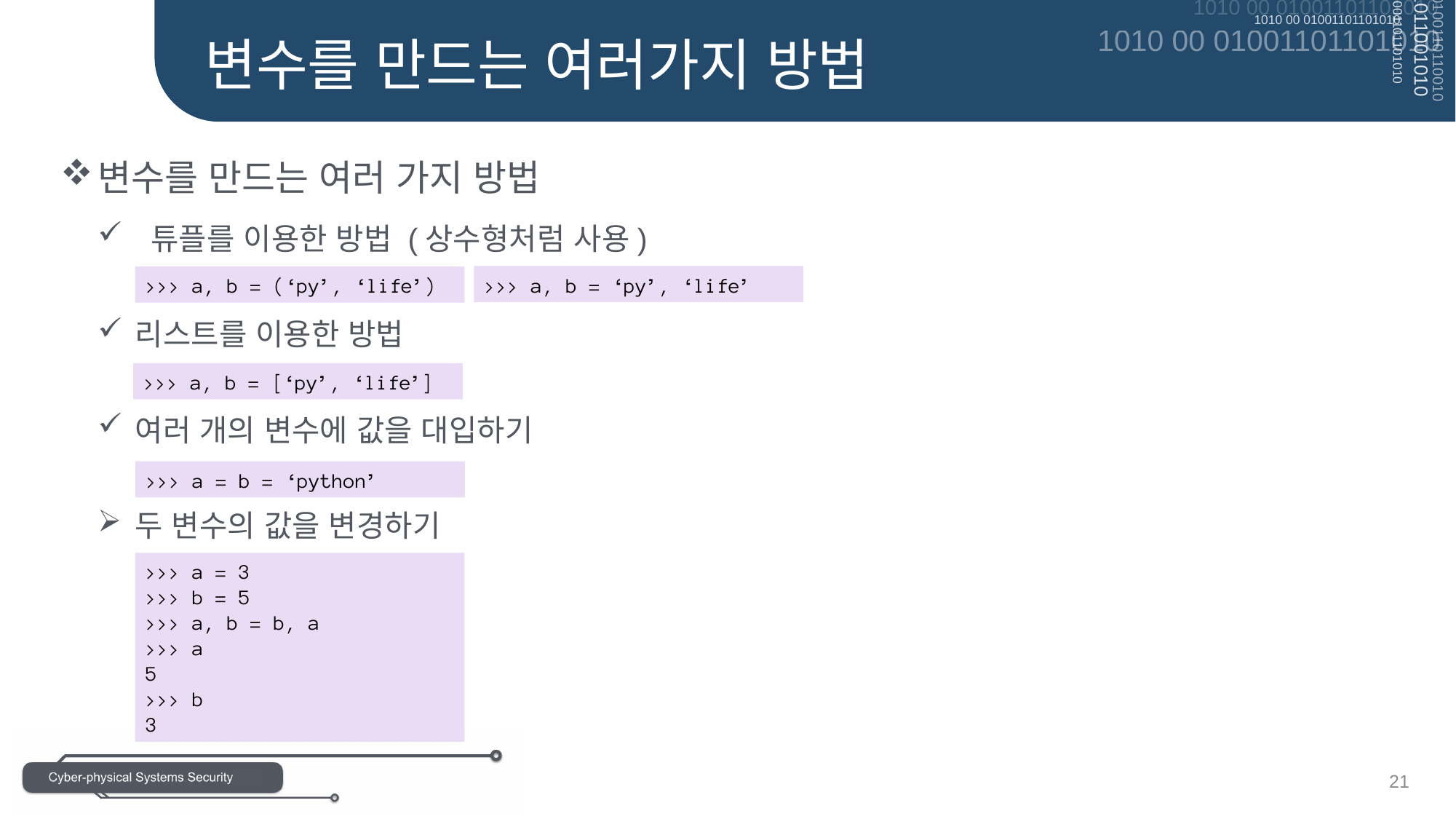

변수를 만드는 여러가지 방법
변수를 만드는 여러 가지 방법
 튜플를 이용한 방법 (상수형처럼 사용)

리스트를 이용한 방법

여러 개의 변수에 값을 대입하기

두 변수의 값을 변경하기

>>> a, b = ‘py’, ‘life’
>>> a, b = (‘py’, ‘life’)
>>> a, b = [‘py’, ‘life’]
>>> a = b = ‘python’
>>> a = 3
>>> b = 5
>>> a, b = b, a
>>> a
5
>>> b
3
21